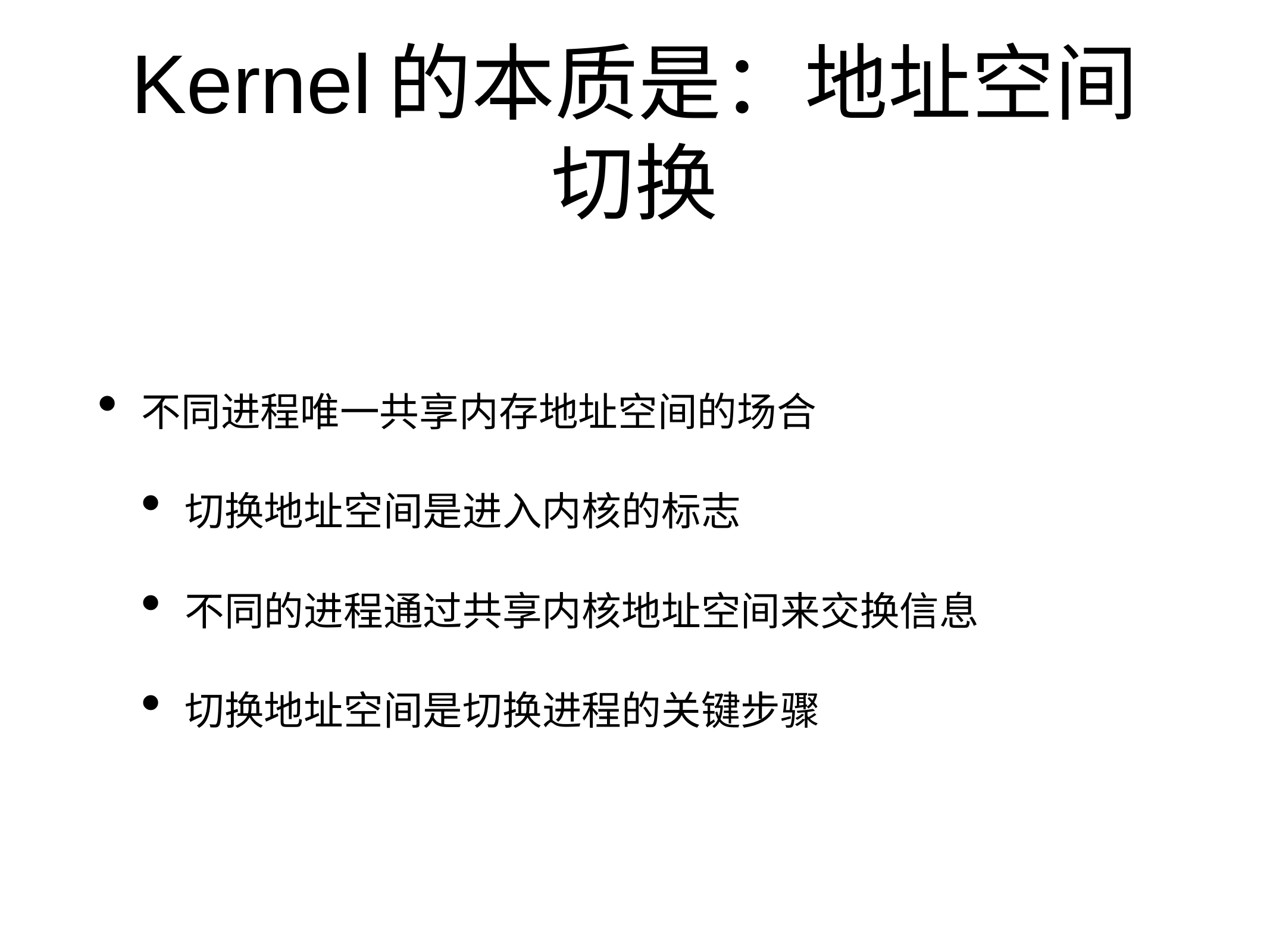

# Kernel的本质是：地址空间切换
不同进程唯一共享内存地址空间的场合
切换地址空间是进入内核的标志
不同的进程通过共享内核地址空间来交换信息
切换地址空间是切换进程的关键步骤